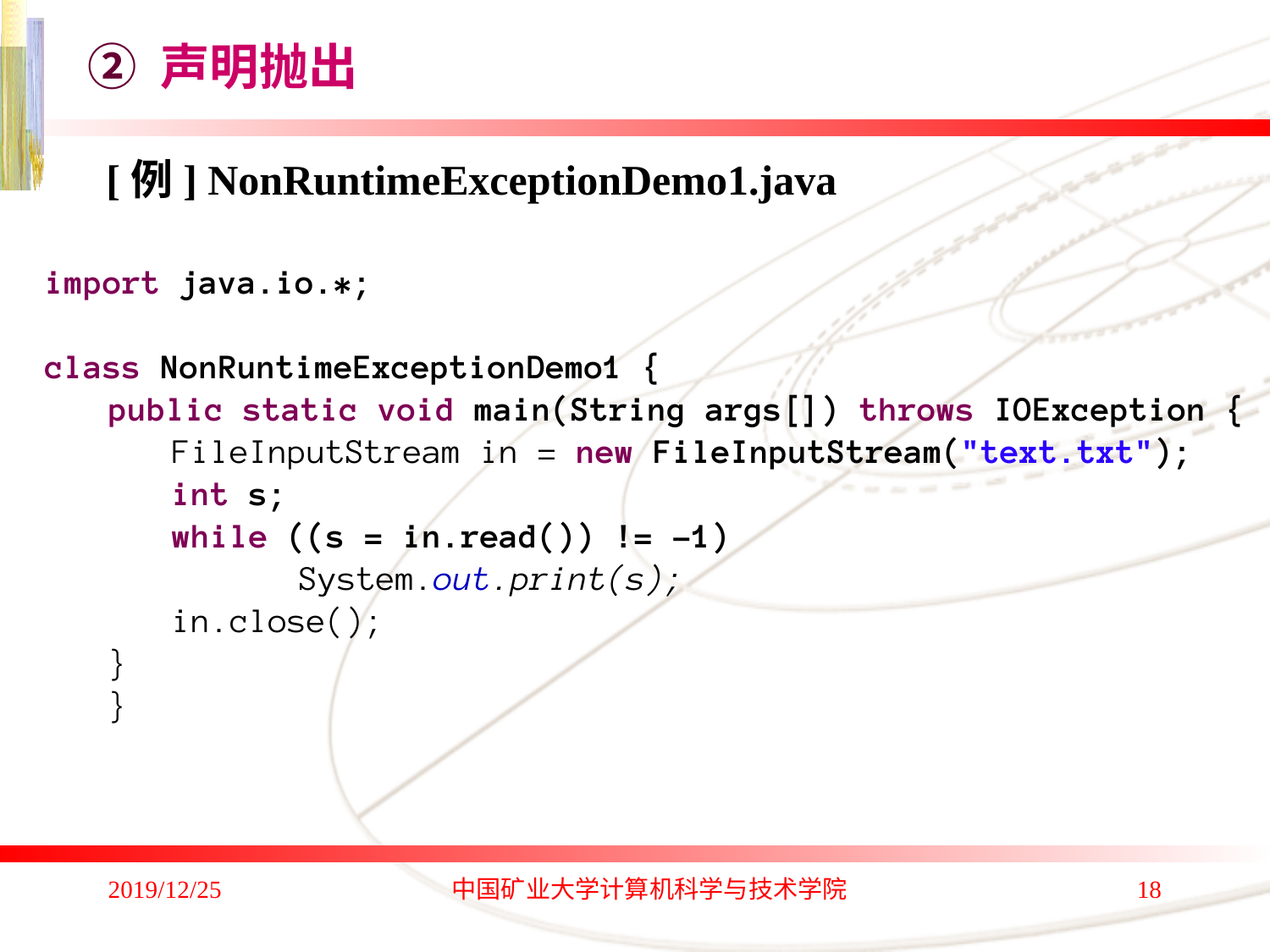

② 声明抛出
[例] NonRuntimeExceptionDemo1.java

import java.io.*;

class NonRuntimeExceptionDemo1 {
public static void main(String args[]) throws IOException {
FileInputStream in = new FileInputStream("text.txt");
int s;
while ((s = in.read()) != -1)
	System.out.print(s);
in.close();
}
}
2019/12/25
中国矿业大学计算机科学与技术学院
18